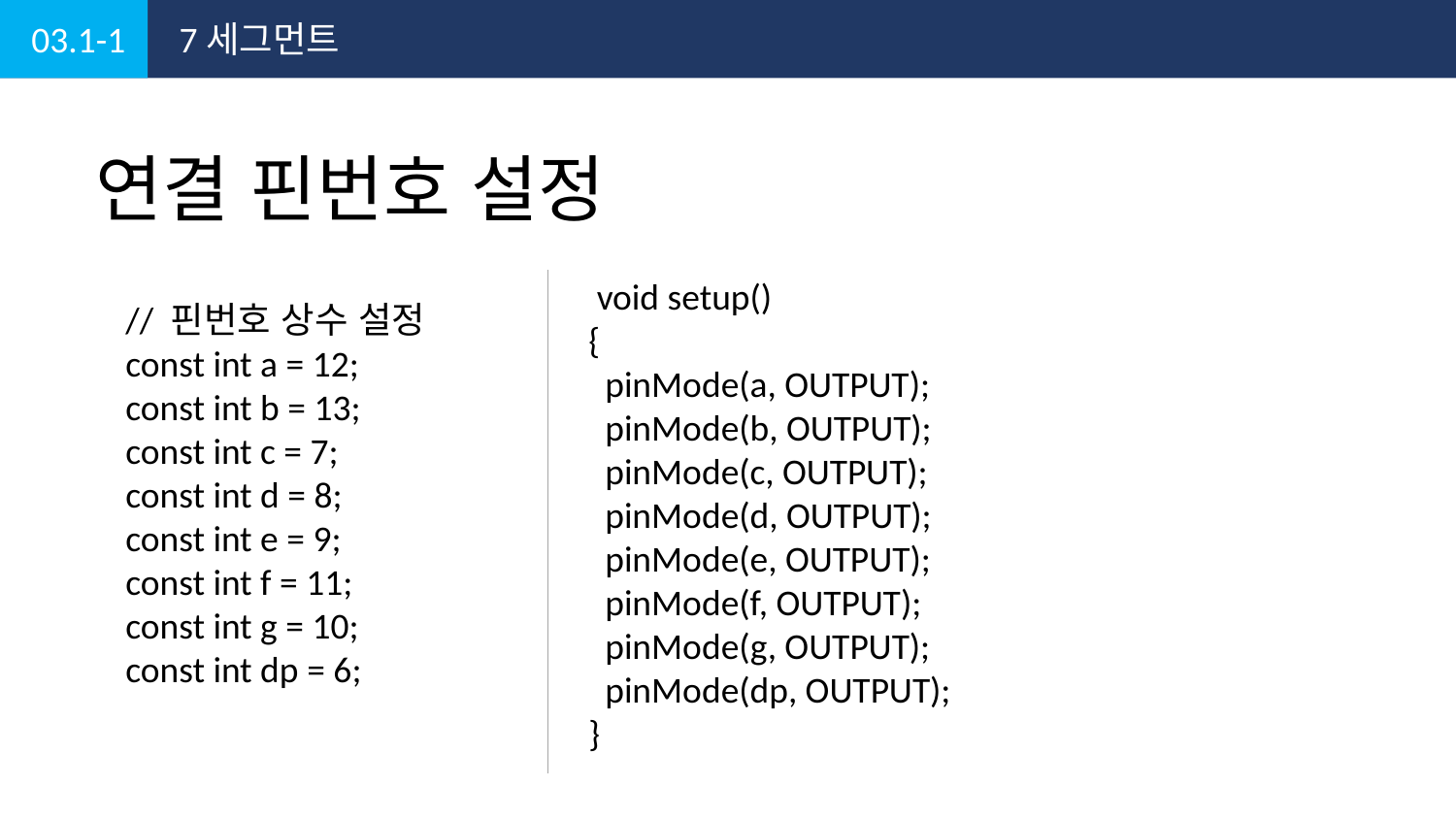

03.1-1
7세그먼트
연결 핀번호 설정
 void setup()
{
  pinMode(a, OUTPUT);
  pinMode(b, OUTPUT);
  pinMode(c, OUTPUT);
  pinMode(d, OUTPUT);
  pinMode(e, OUTPUT);
  pinMode(f, OUTPUT);
  pinMode(g, OUTPUT);
  pinMode(dp, OUTPUT);
}
// 핀번호 상수 설정
const int a = 12;
const int b = 13;
const int c = 7;
const int d = 8;
const int e = 9;
const int f = 11;
const int g = 10;
const int dp = 6;